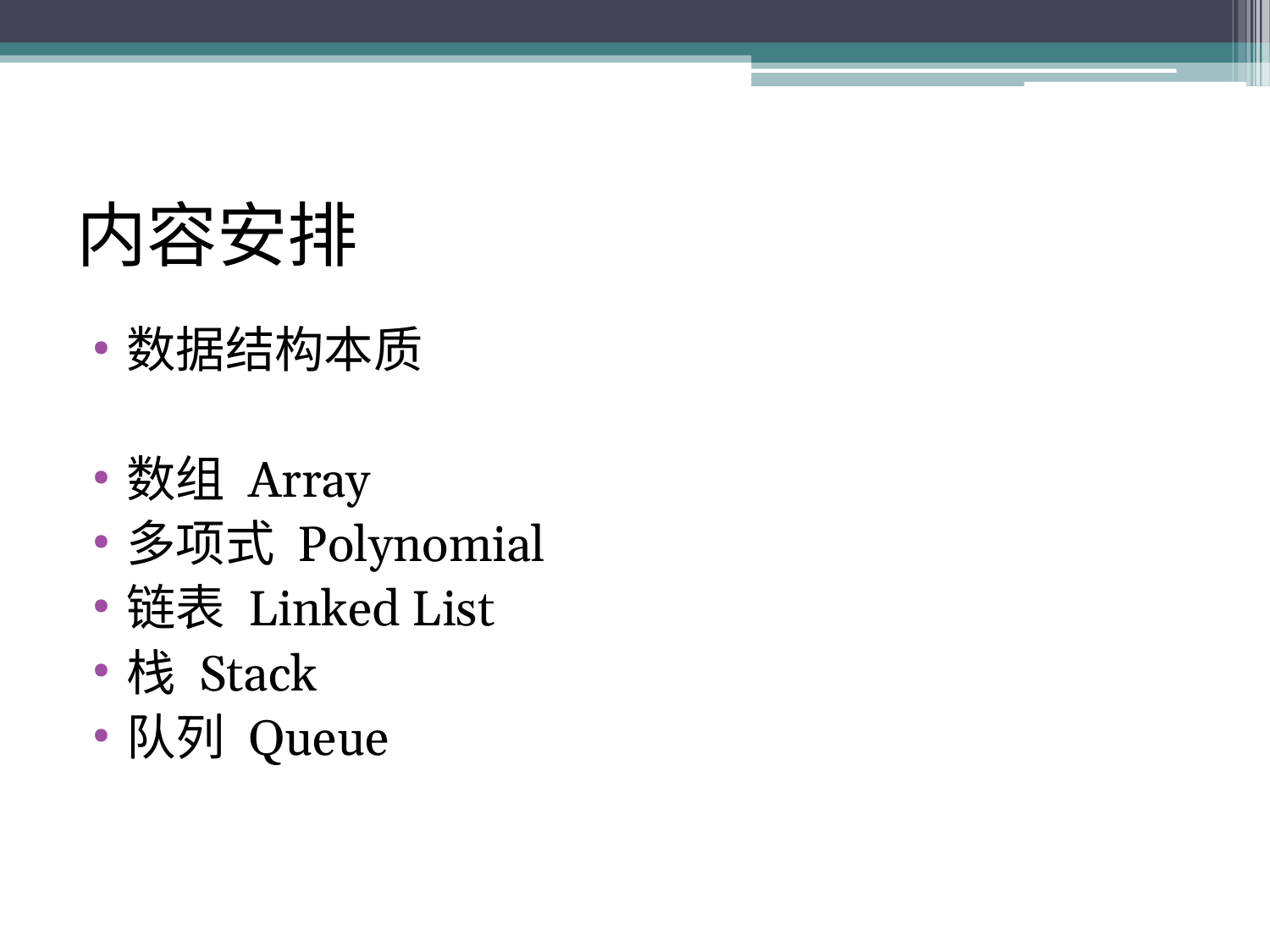

内容安排
数据结构本质

数组 Array
多项式 Polynomial
链表 Linked List
栈 Stack
队列 Queue